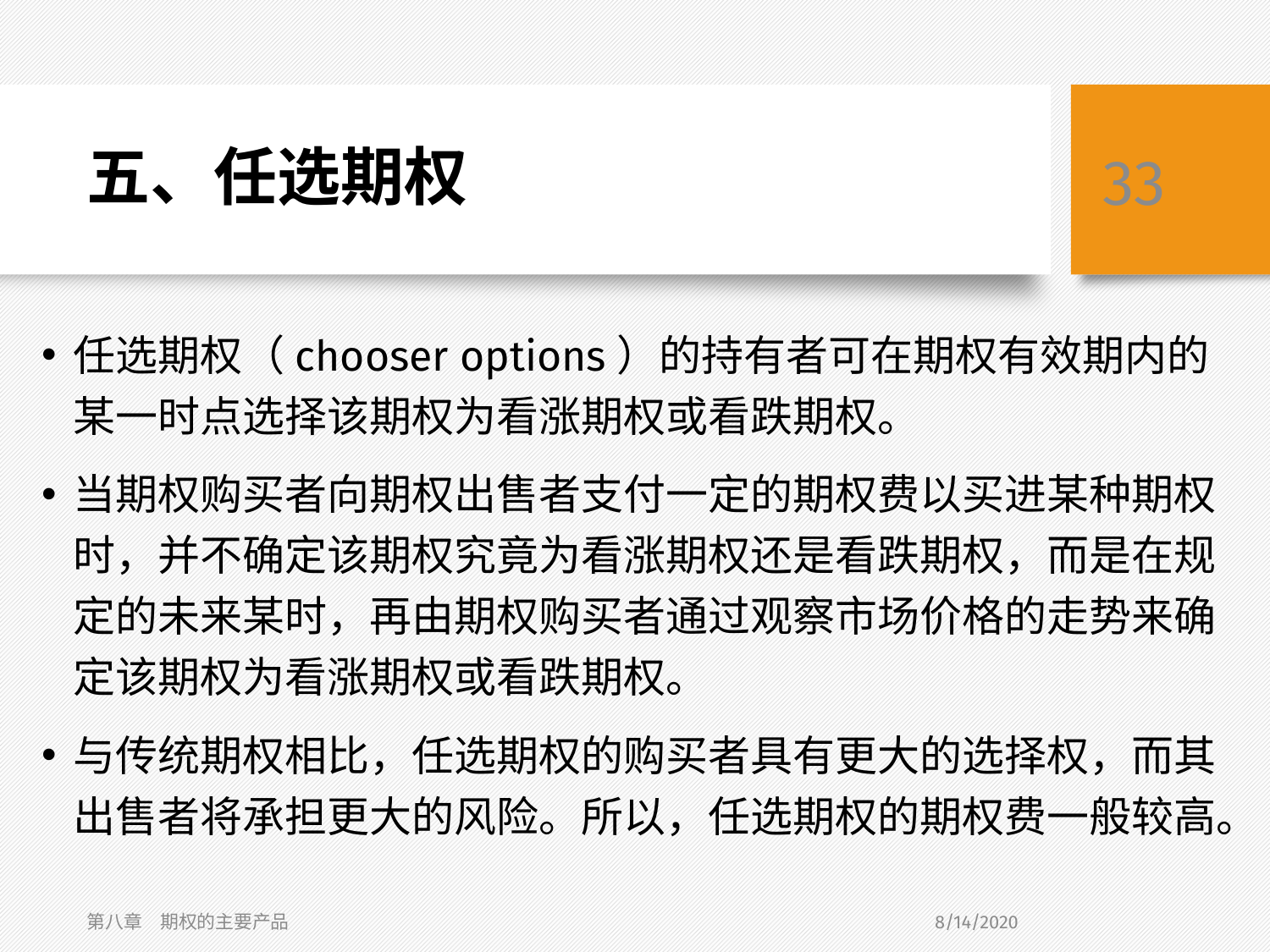

# 五、任选期权
33
任选期权（chooser options）的持有者可在期权有效期内的某一时点选择该期权为看涨期权或看跌期权。
当期权购买者向期权出售者支付一定的期权费以买进某种期权时，并不确定该期权究竟为看涨期权还是看跌期权，而是在规定的未来某时，再由期权购买者通过观察市场价格的走势来确定该期权为看涨期权或看跌期权。
与传统期权相比，任选期权的购买者具有更大的选择权，而其出售者将承担更大的风险。所以，任选期权的期权费一般较高。

8/14/2020
第八章　期权的主要产品